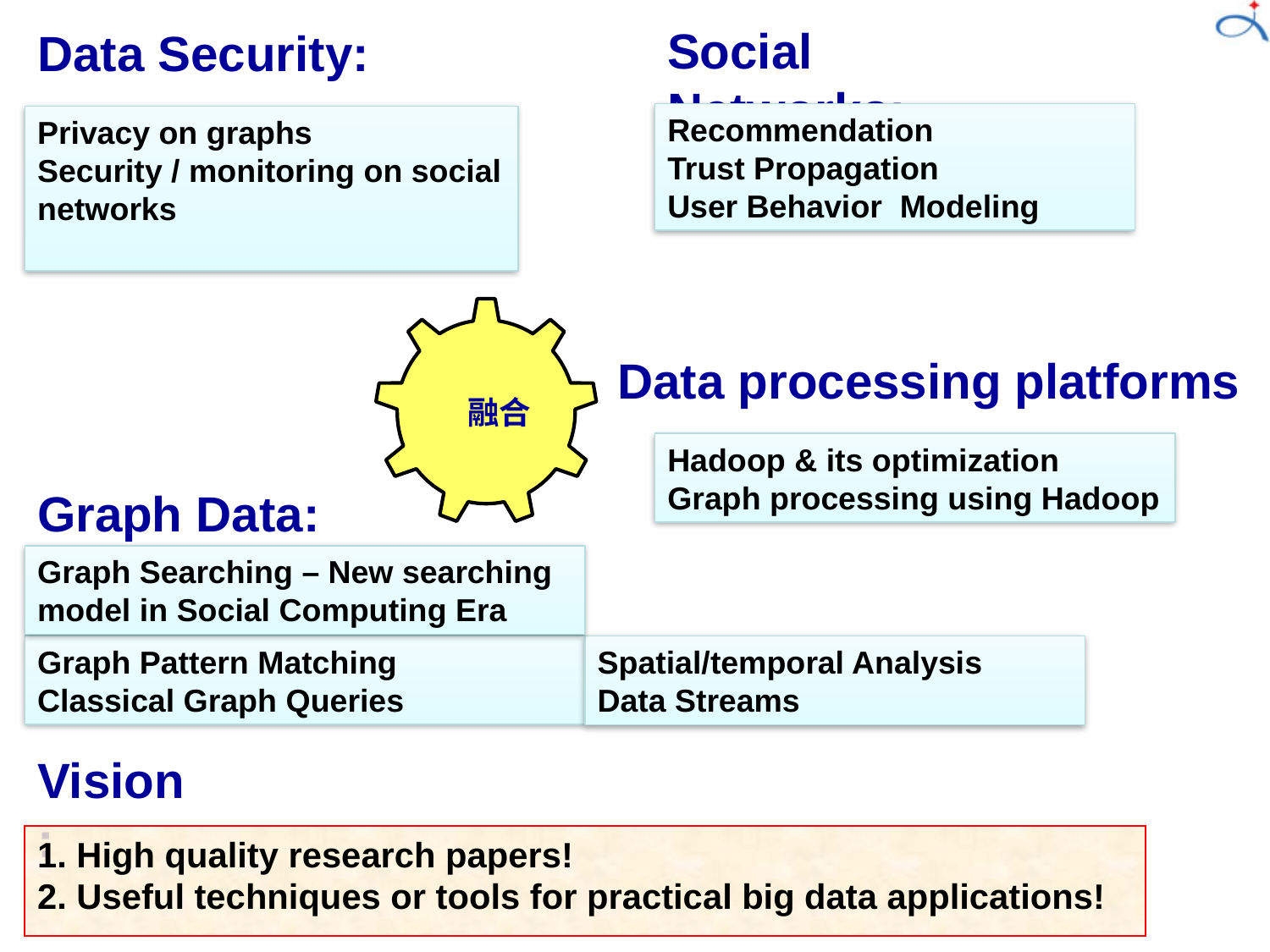

Social Networks:
Data Security:
Recommendation
Trust Propagation
User Behavior  Modeling
Privacy on graphs
Security / monitoring on social networks

Data processing platforms
融合
Hadoop & its optimization
Graph processing using Hadoop
Graph Data:
Graph Searching – New searching model in Social Computing Era
Graph Pattern Matching
Classical Graph Queries
Spatial/temporal Analysis
Data Streams
Vision:
1. High quality research papers!
2. Useful techniques or tools for practical big data applications!